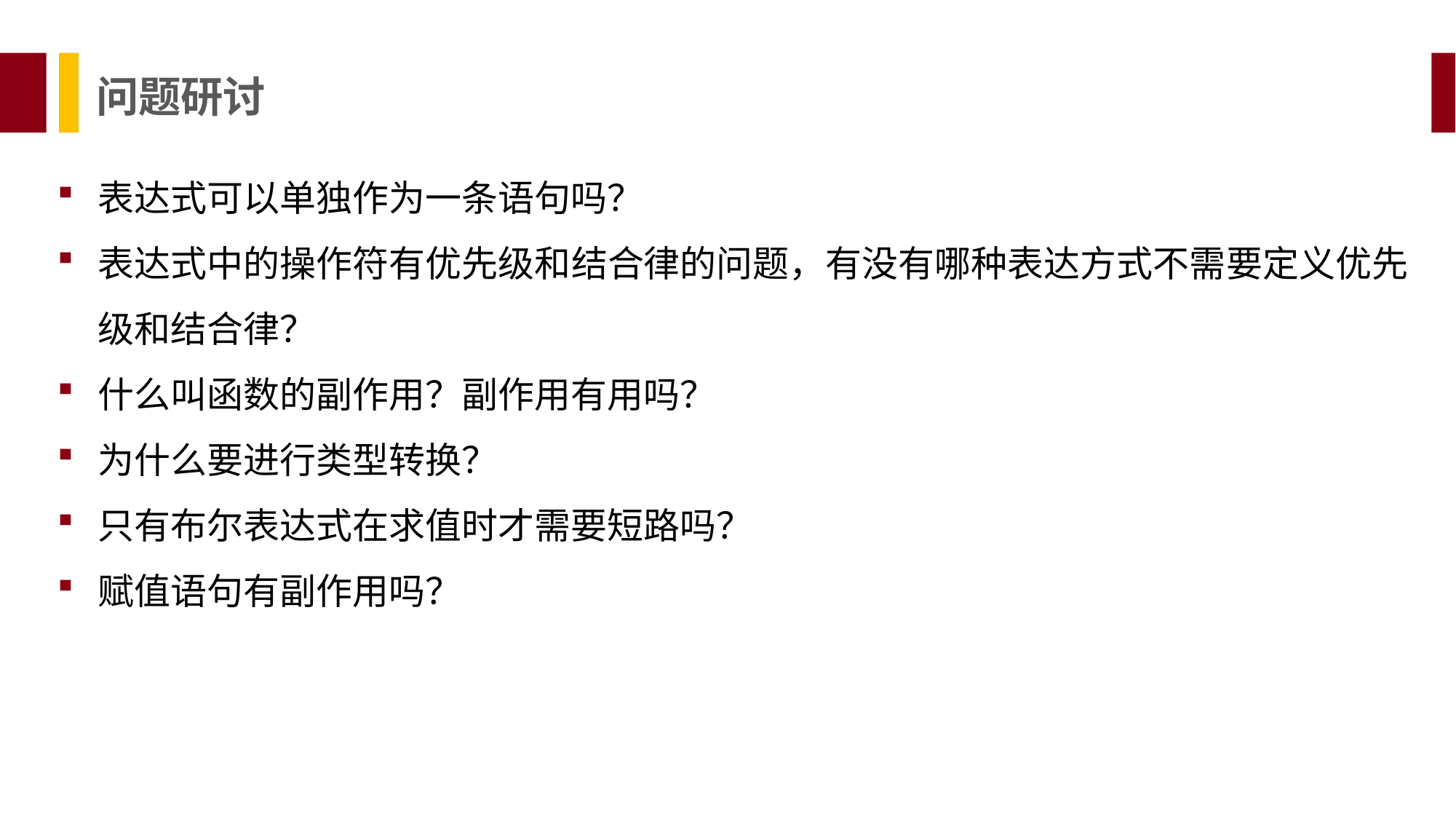

问题研讨
表达式可以单独作为一条语句吗？
表达式中的操作符有优先级和结合律的问题，有没有哪种表达方式不需要定义优先级和结合律？
什么叫函数的副作用？副作用有用吗？
为什么要进行类型转换？
只有布尔表达式在求值时才需要短路吗？
赋值语句有副作用吗？